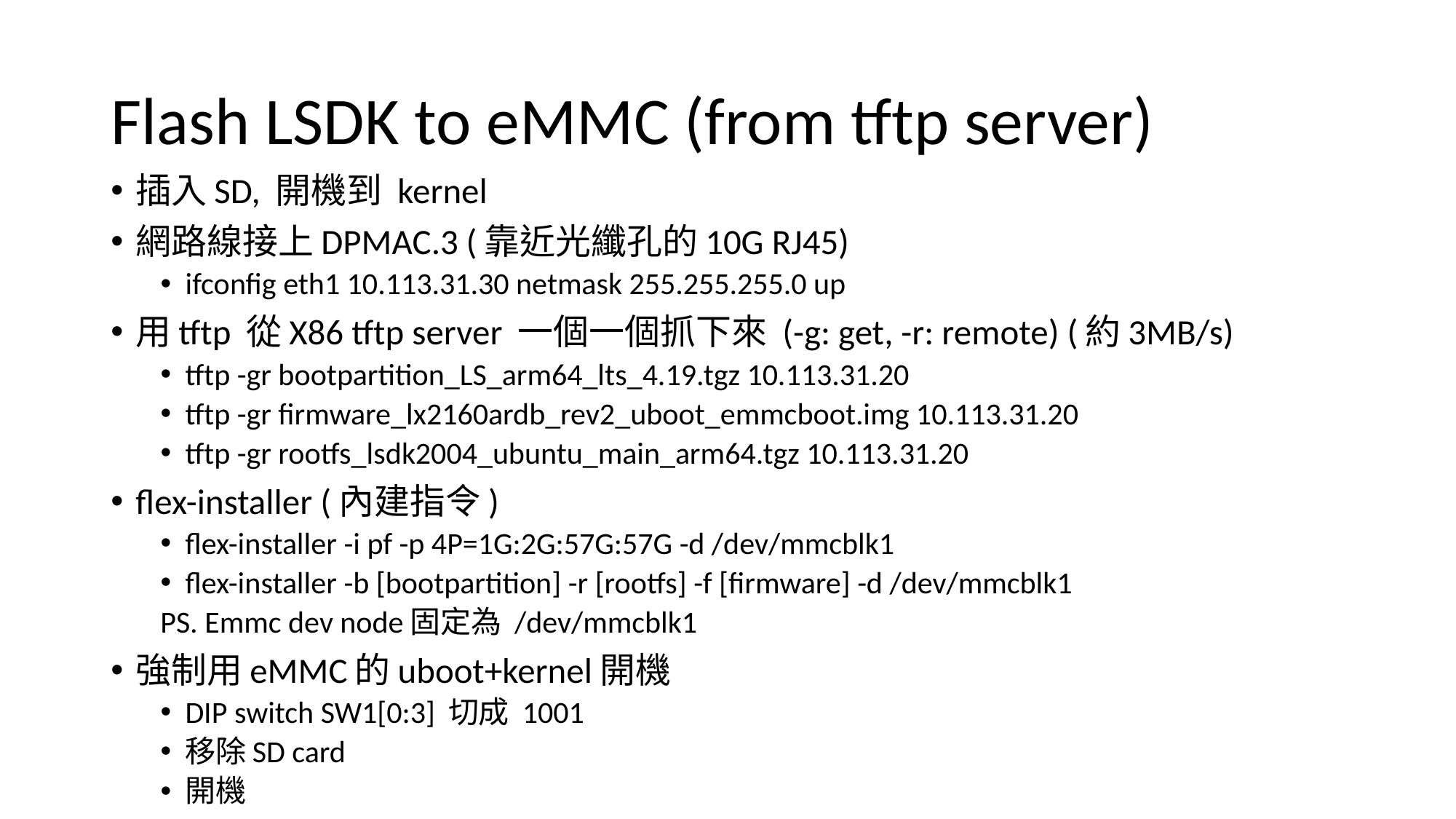

# Flash LSDK to eMMC (from tftp server)
插入SD, 開機到 kernel
網路線接上DPMAC.3 (靠近光纖孔的10G RJ45)
ifconfig eth1 10.113.31.30 netmask 255.255.255.0 up
用tftp 從X86 tftp server 一個一個抓下來 (-g: get, -r: remote) (約3MB/s)
tftp -gr bootpartition_LS_arm64_lts_4.19.tgz 10.113.31.20
tftp -gr firmware_lx2160ardb_rev2_uboot_emmcboot.img 10.113.31.20
tftp -gr rootfs_lsdk2004_ubuntu_main_arm64.tgz 10.113.31.20
flex-installer (內建指令)
flex-installer -i pf -p 4P=1G:2G:57G:57G -d /dev/mmcblk1
flex-installer -b [bootpartition] -r [rootfs] -f [firmware] -d /dev/mmcblk1
PS. Emmc dev node固定為 /dev/mmcblk1
強制用eMMC的uboot+kernel開機
DIP switch SW1[0:3] 切成 1001
移除SD card
開機